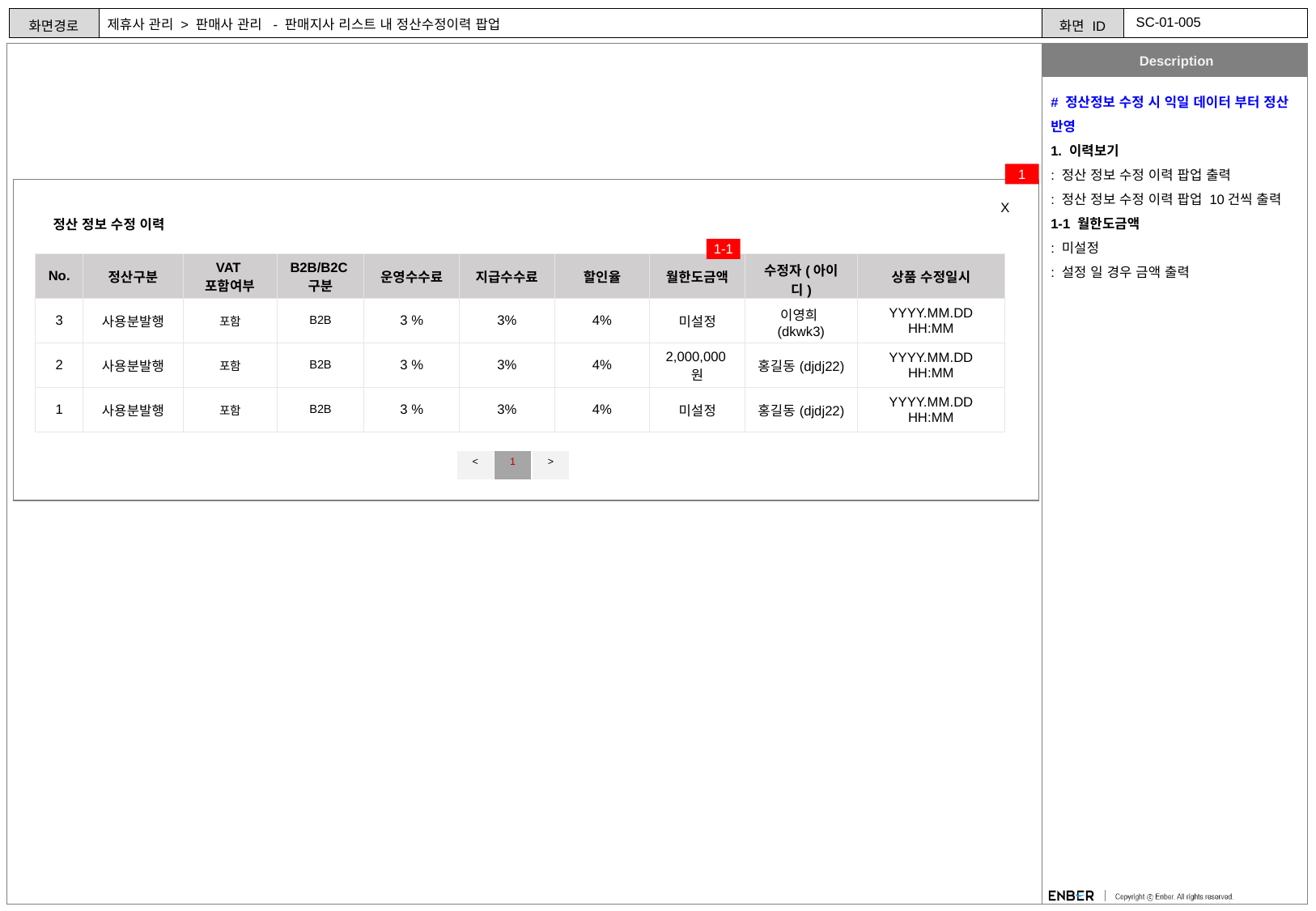

SC-01-005
# 제휴사 관리 > 판매사 관리  - 판매지사 리스트 내 정산수정이력 팝업
# 정산정보 수정 시 익일 데이터 부터 정산 반영
1. 이력보기
: 정산 정보 수정 이력 팝업 출력
: 정산 정보 수정 이력 팝업 10건씩 출력
1-1 월한도금액
: 미설정
: 설정 일 경우 금액 출력
1

X
정산 정보 수정 이력
1-1
| No. | 정산구분 | VAT포함여부 | B2B/B2C구분 | 운영수수료 | 지급수수료 | 할인율 | 월한도금액 | 수정자(아이디) | 상품 수정일시 |
| --- | --- | --- | --- | --- | --- | --- | --- | --- | --- |
| 3 | 사용분발행 | 포함 | B2B | 3 % | 3% | 4% | 미설정 | 이영희(dkwk3) | YYYY.MM.DD HH:MM |
| 2 | 사용분발행 | 포함 | B2B | 3 % | 3% | 4% | 2,000,000원 | 홍길동(djdj22) | YYYY.MM.DD HH:MM |
| 1 | 사용분발행 | 포함 | B2B | 3 % | 3% | 4% | 미설정 | 홍길동(djdj22) | YYYY.MM.DD HH:MM |
| < | 1 | > |
| --- | --- | --- |